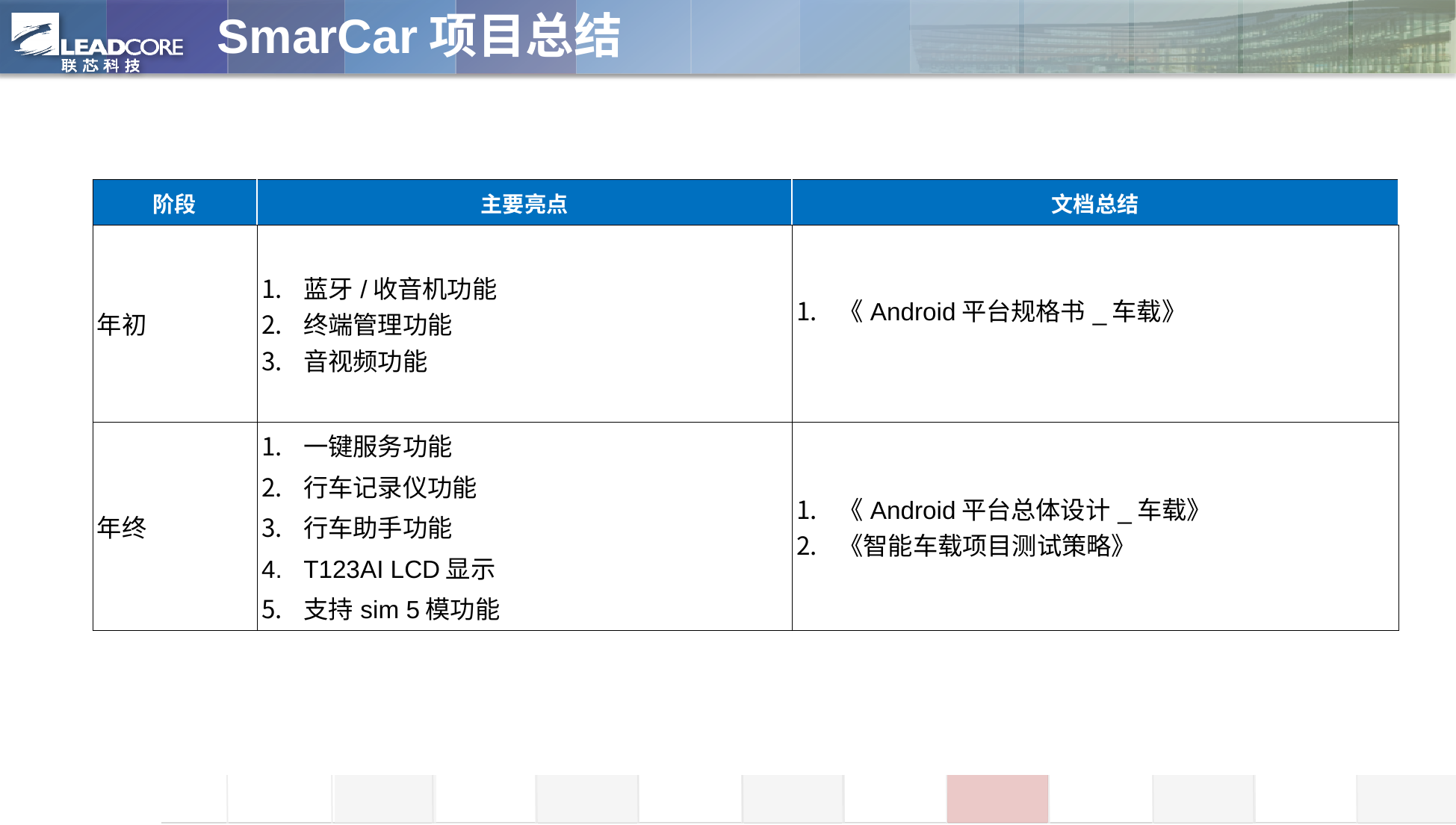

SmarCar项目总结
| 阶段 | 主要亮点 | 文档总结 |
| --- | --- | --- |
| 年初 | 蓝牙/收音机功能 终端管理功能 音视频功能 | 《Android平台规格书\_车载》 |
| 年终 | 一键服务功能 行车记录仪功能 行车助手功能 T123AI LCD显示 支持sim 5模功能 | 《Android平台总体设计\_车载》 《智能车载项目测试策略》 |